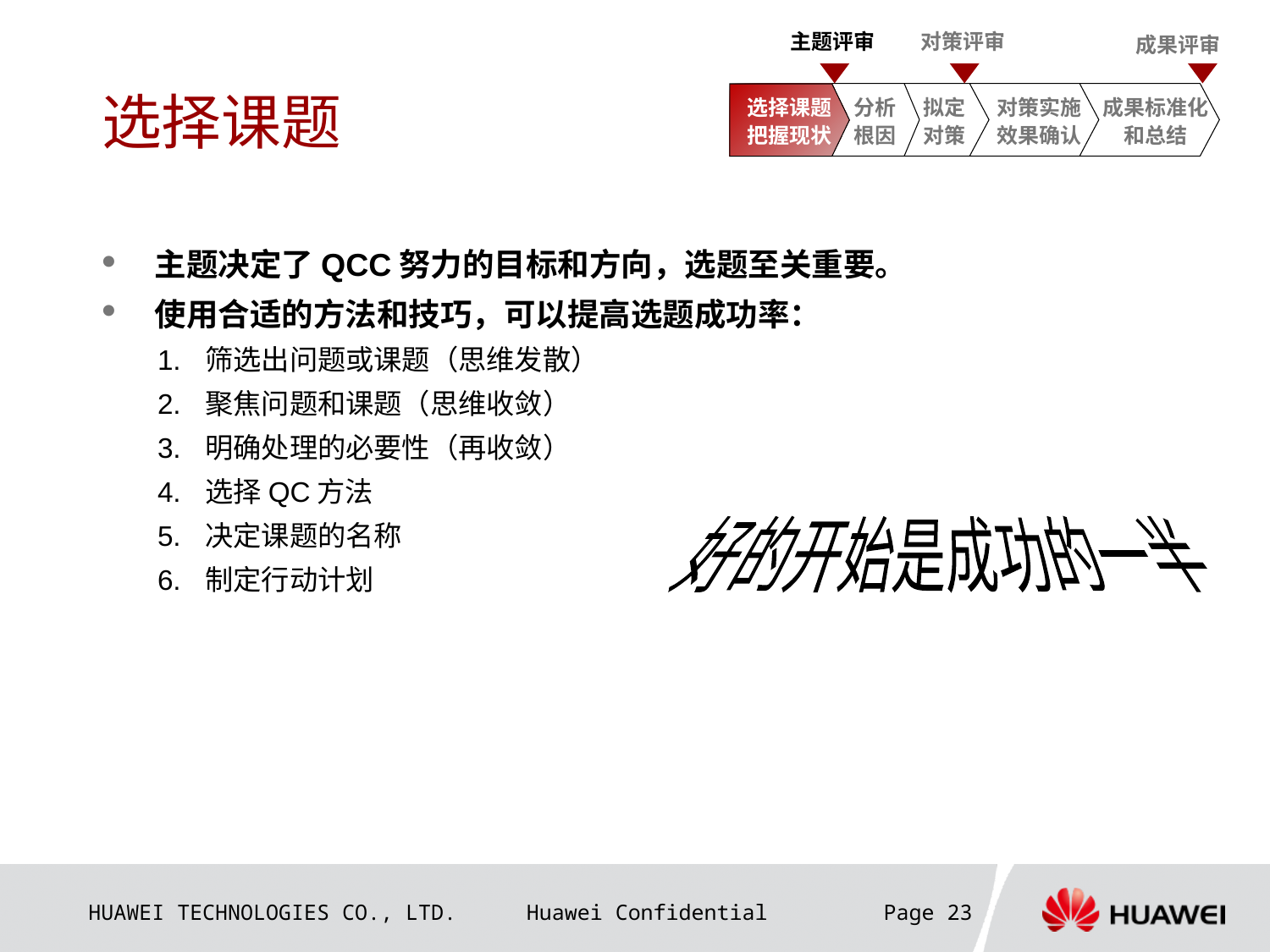

主题评审
对策评审
 成果评审

选择课题
把握现状
分析根因
拟定对策
对策实施
效果确认
成果标准化
和总结
# 选择课题
主题决定了QCC努力的目标和方向，选题至关重要。
使用合适的方法和技巧，可以提高选题成功率：
筛选出问题或课题（思维发散）
聚焦问题和课题（思维收敛）
明确处理的必要性（再收敛）
选择QC方法
决定课题的名称
制定行动计划
好的开始是成功的一半
Page 23